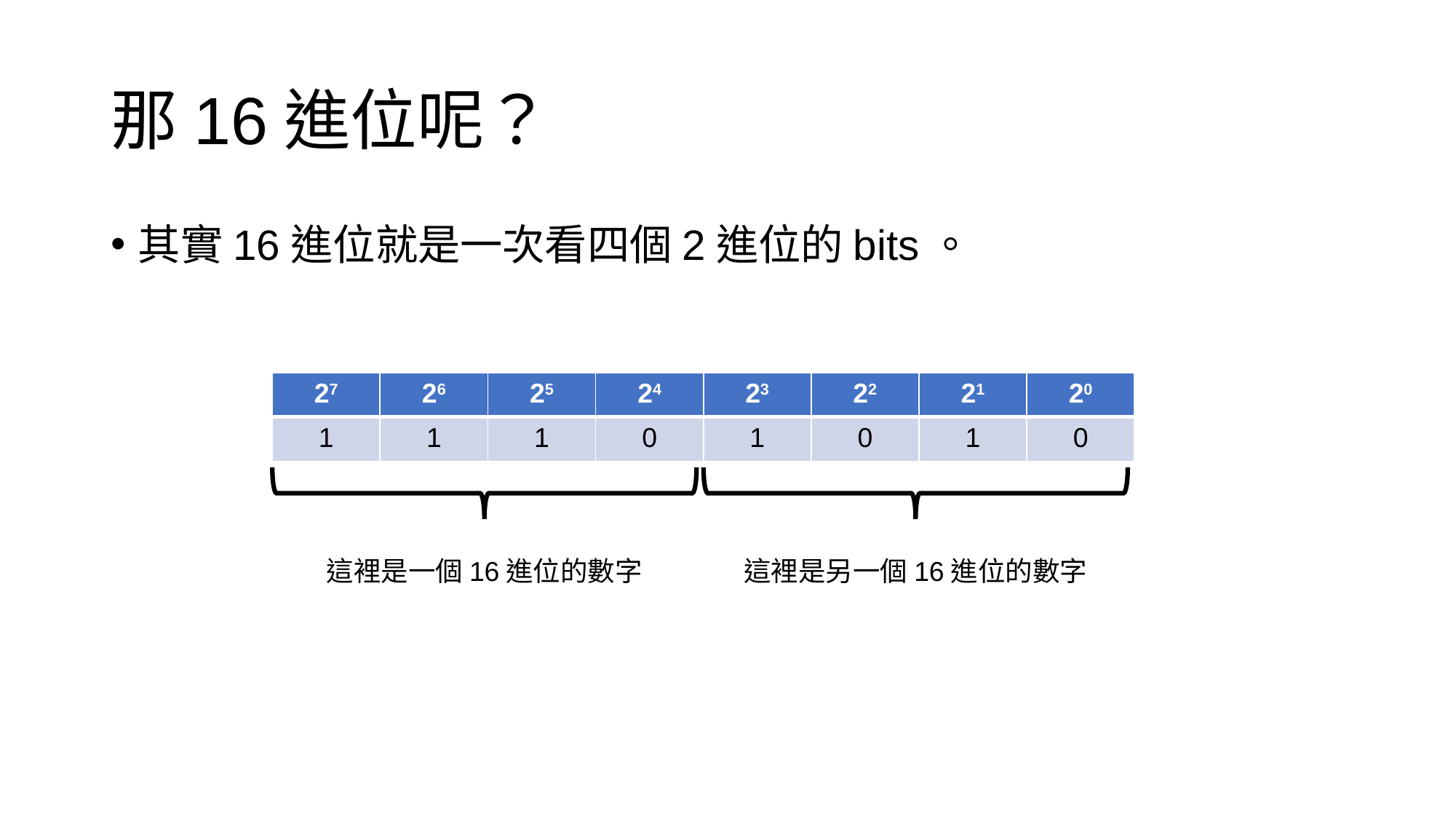

# 那16進位呢？
其實16進位就是一次看四個2進位的bits。

| 27 | 26 | 25 | 24 | 23 | 22 | 21 | 20 |
| --- | --- | --- | --- | --- | --- | --- | --- |
| 1 | 1 | 1 | 0 | 1 | 0 | 1 | 0 |
這裡是一個16進位的數字
這裡是另一個16進位的數字